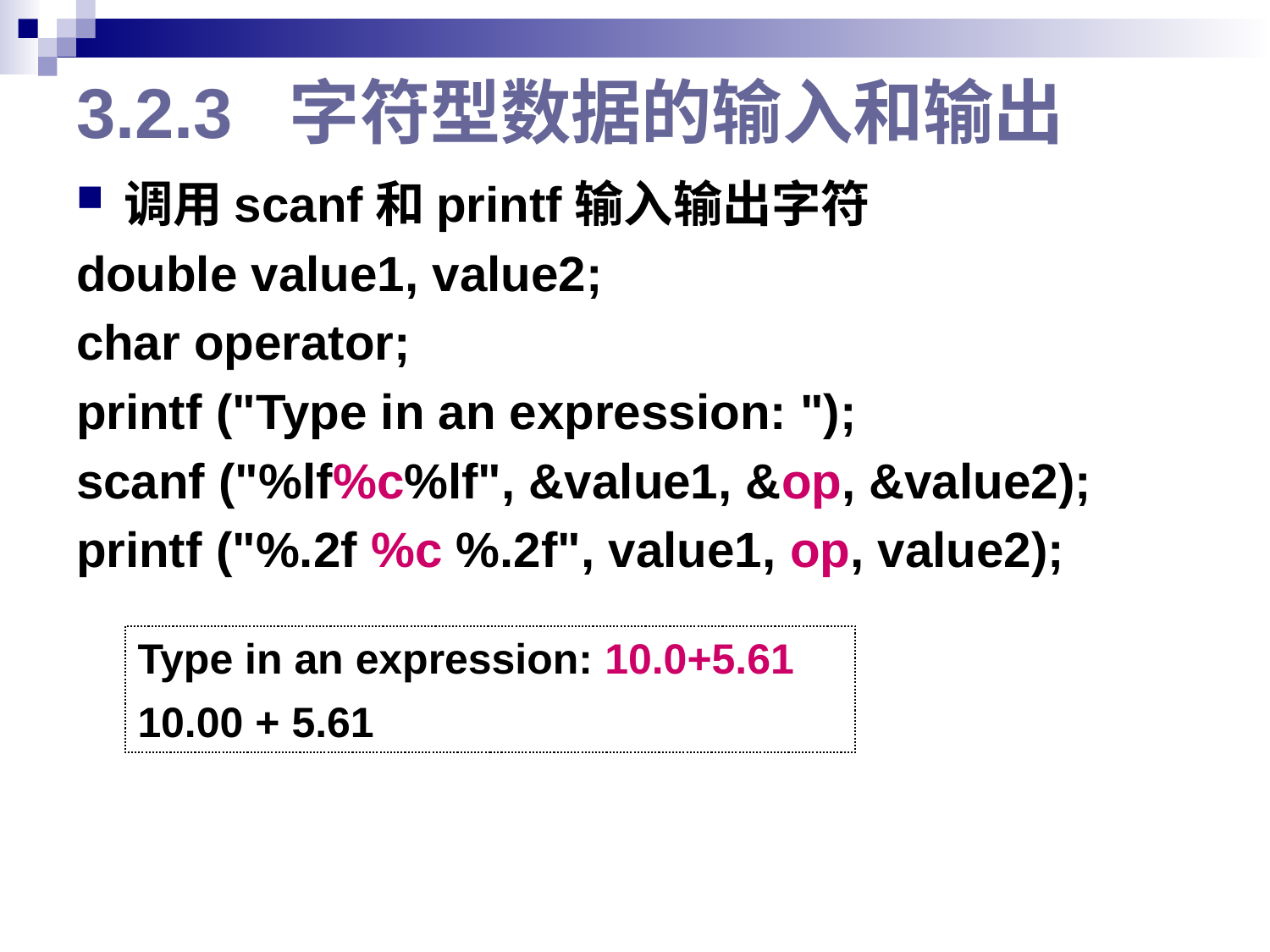

# 3.2.3  字符型数据的输入和输出
调用scanf和printf输入输出字符
double value1, value2;
char operator;
printf ("Type in an expression: ");
scanf ("%lf%c%lf", &value1, &op, &value2);
printf ("%.2f %c %.2f", value1, op, value2);
Type in an expression: 10.0+5.61
10.00 + 5.61